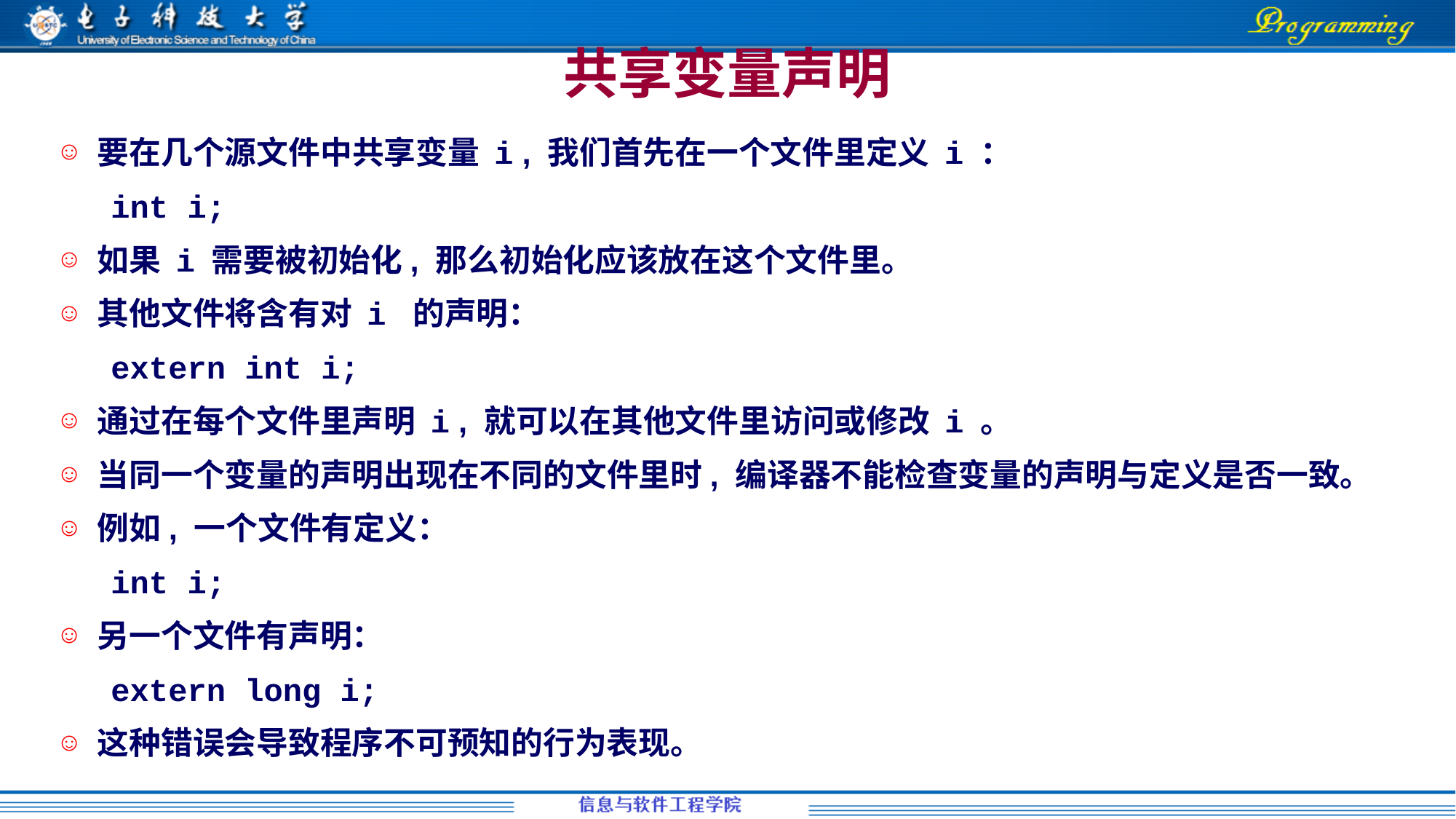

共享变量声明
要在几个源文件中共享变量 i , 我们首先在一个文件里定义 i ：
int i;
如果 i 需要被初始化, 那么初始化应该放在这个文件里。
其他文件将含有对 i 的声明：
extern int i;
通过在每个文件里声明 i , 就可以在其他文件里访问或修改 i 。
当同一个变量的声明出现在不同的文件里时, 编译器不能检查变量的声明与定义是否一致。
例如, 一个文件有定义：
int i;
另一个文件有声明：
extern long i;
这种错误会导致程序不可预知的行为表现。